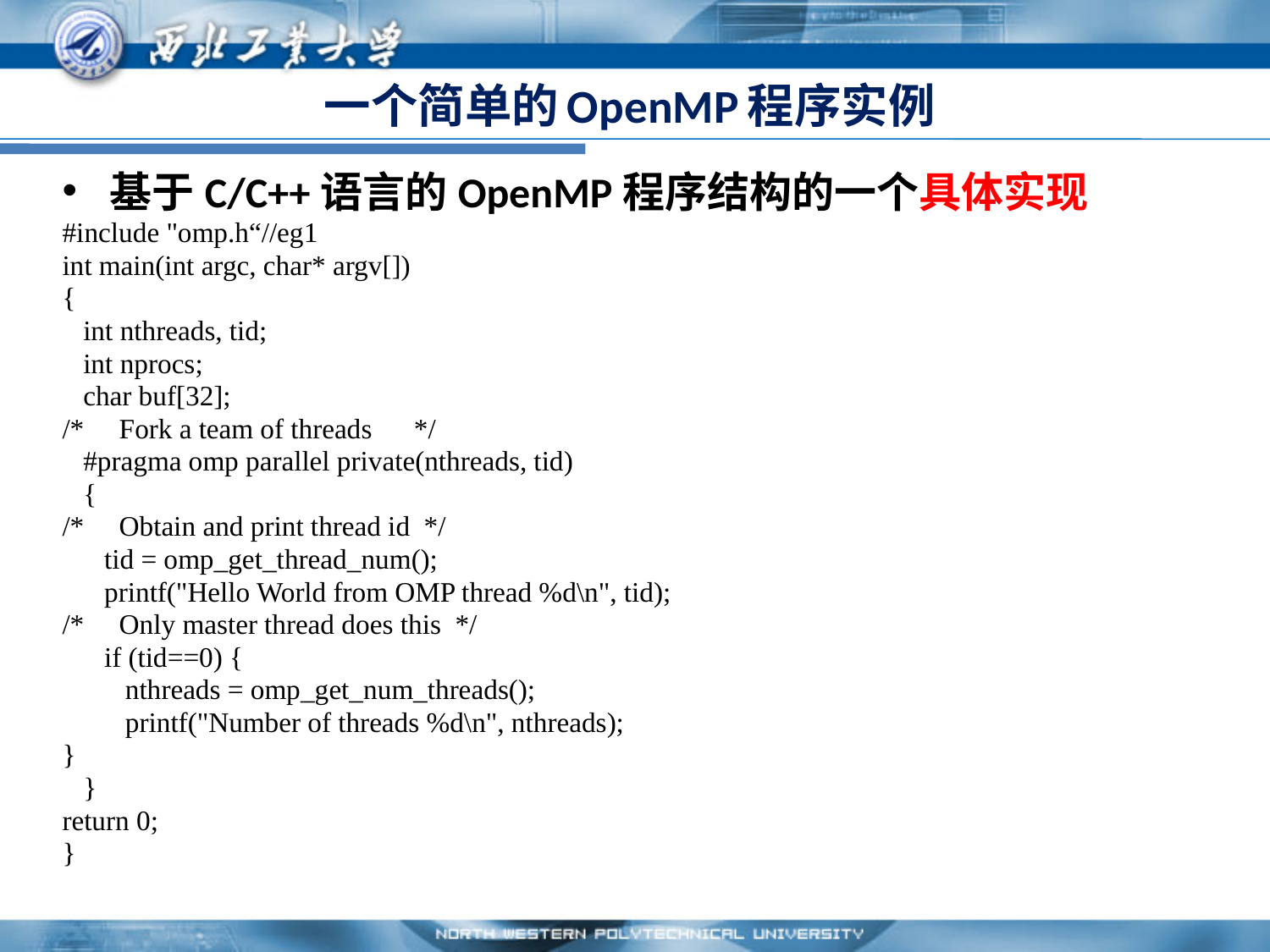

# 一个简单的OpenMP程序实例
基于C/C++语言的OpenMP程序结构的一个具体实现
#include "omp.h“//eg1
int main(int argc, char* argv[])
{
   int nthreads, tid;
   int nprocs;
   char buf[32];
/*     Fork a team of threads      */
   #pragma omp parallel private(nthreads, tid)
   {
/*     Obtain and print thread id  */
      tid = omp_get_thread_num();
      printf("Hello World from OMP thread %d\n", tid);
/*     Only master thread does this  */
      if (tid==0) {
         nthreads = omp_get_num_threads();
         printf("Number of threads %d\n", nthreads);
}
   }
return 0;
}